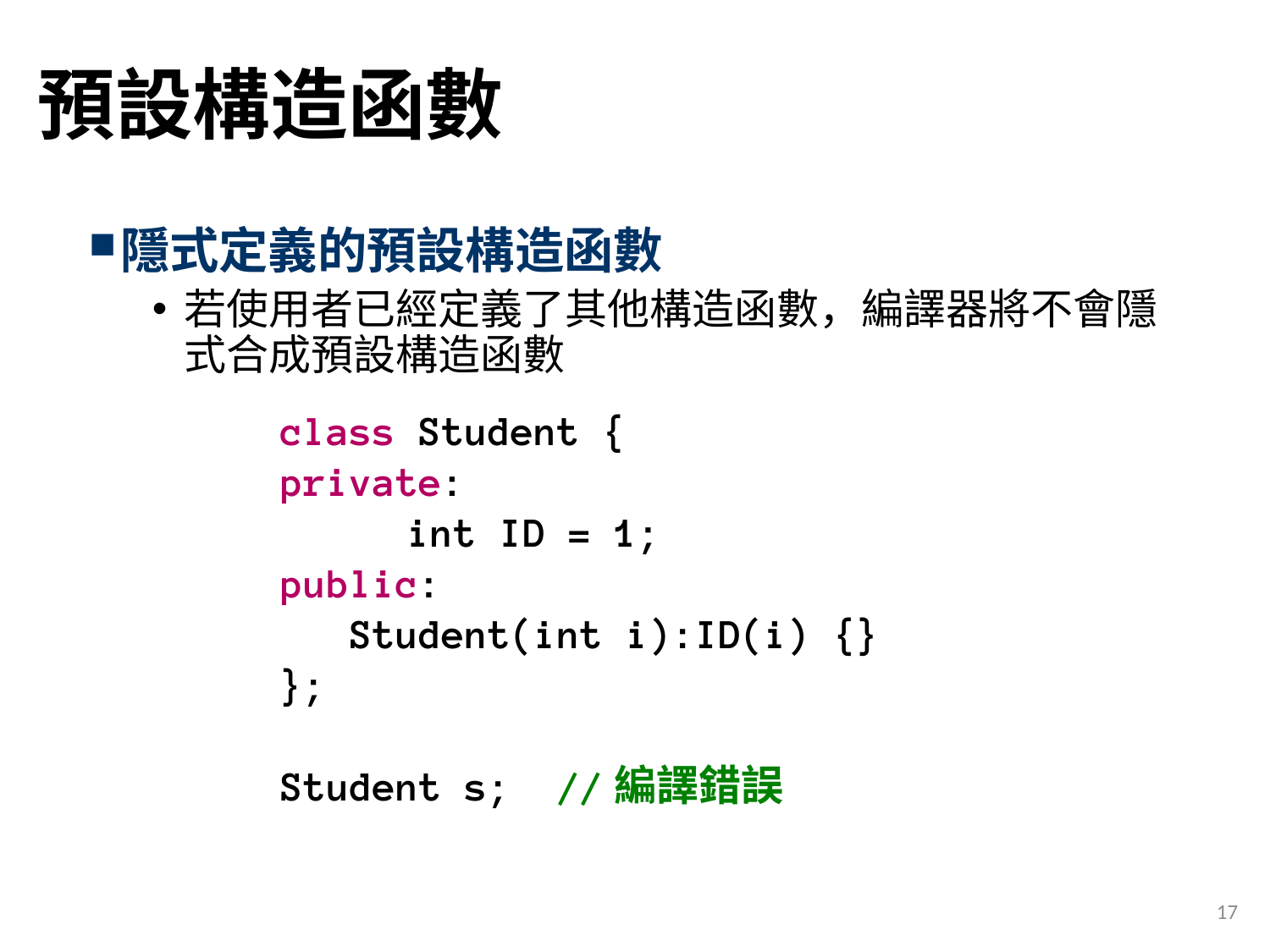

# 預設構造函數
隱式定義的預設構造函數
若使用者已經定義了其他構造函數，編譯器將不會隱式合成預設構造函數

class Student {
private:
	int ID = 1;
public:
   Student(int i):ID(i) {}
};

Student s;  //編譯錯誤
17